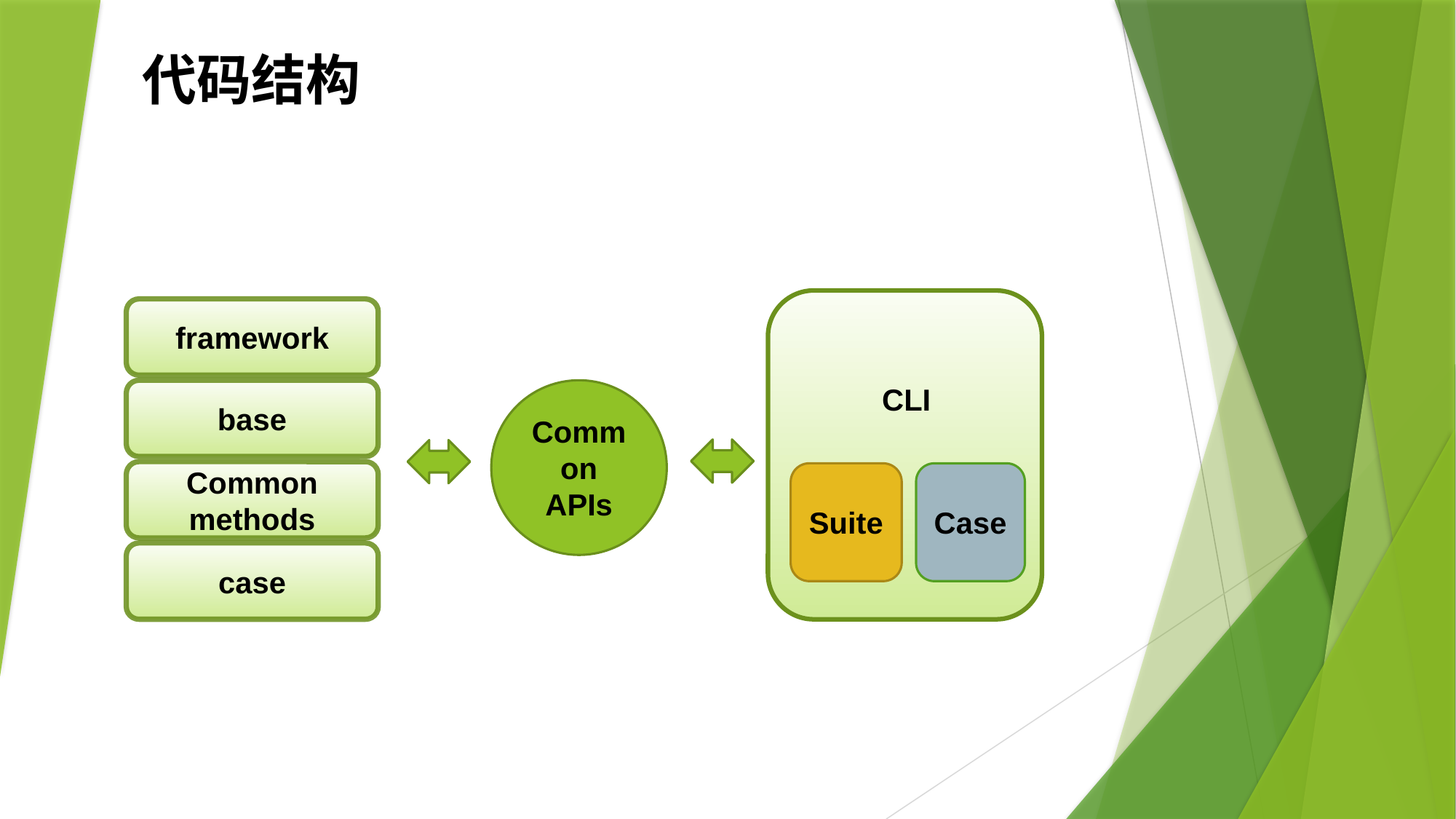

代码结构

framework
CLI
base
Common APIs

Common methods
Suite
Case
case